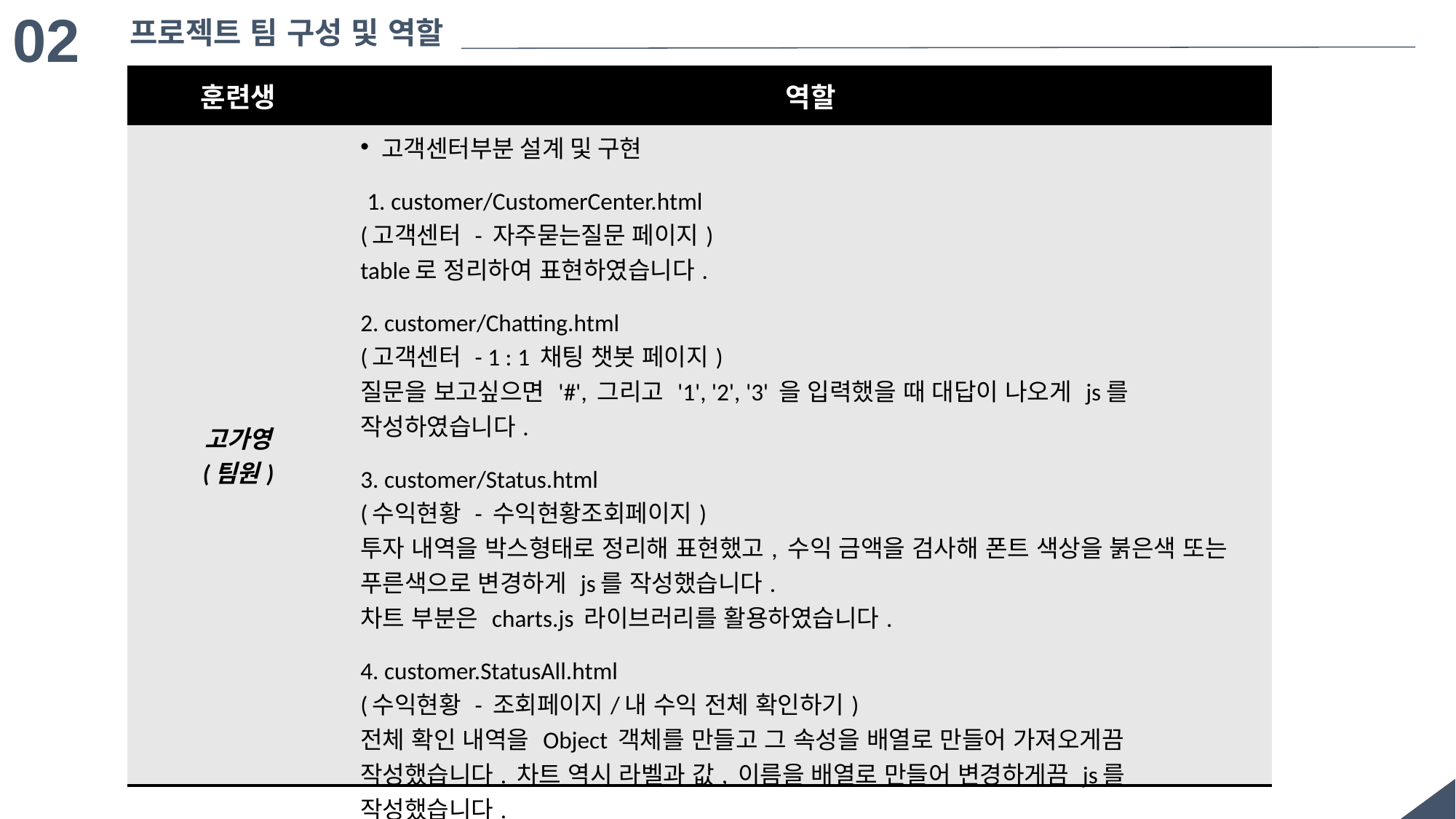

02
프로젝트 팀 구성 및 역할
| 훈련생 | 역할 |
| --- | --- |
| 고가영 (팀원) | 고객센터부분 설계 및 구현  1. customer/CustomerCenter.html  (고객센터 - 자주묻는질문 페이지) table로 정리하여 표현하였습니다. 2. customer/Chatting.html (고객센터 - 1 : 1 채팅 챗봇 페이지) 질문을 보고싶으면 '#', 그리고 '1', '2', '3' 을 입력했을 때 대답이 나오게 js를 작성하였습니다. 3. customer/Status.html (수익현황 - 수익현황조회페이지) 투자 내역을 박스형태로 정리해 표현했고, 수익 금액을 검사해 폰트 색상을 붉은색 또는 푸른색으로 변경하게 js를 작성했습니다. 차트 부분은 charts.js 라이브러리를 활용하였습니다. 4. customer.StatusAll.html (수익현황 - 조회페이지/내 수익 전체 확인하기) 전체 확인 내역을 Object 객체를 만들고 그 속성을 배열로 만들어 가져오게끔 작성했습니다. 차트 역시 라벨과 값, 이름을 배열로 만들어 변경하게끔 js를 작성했습니다. |